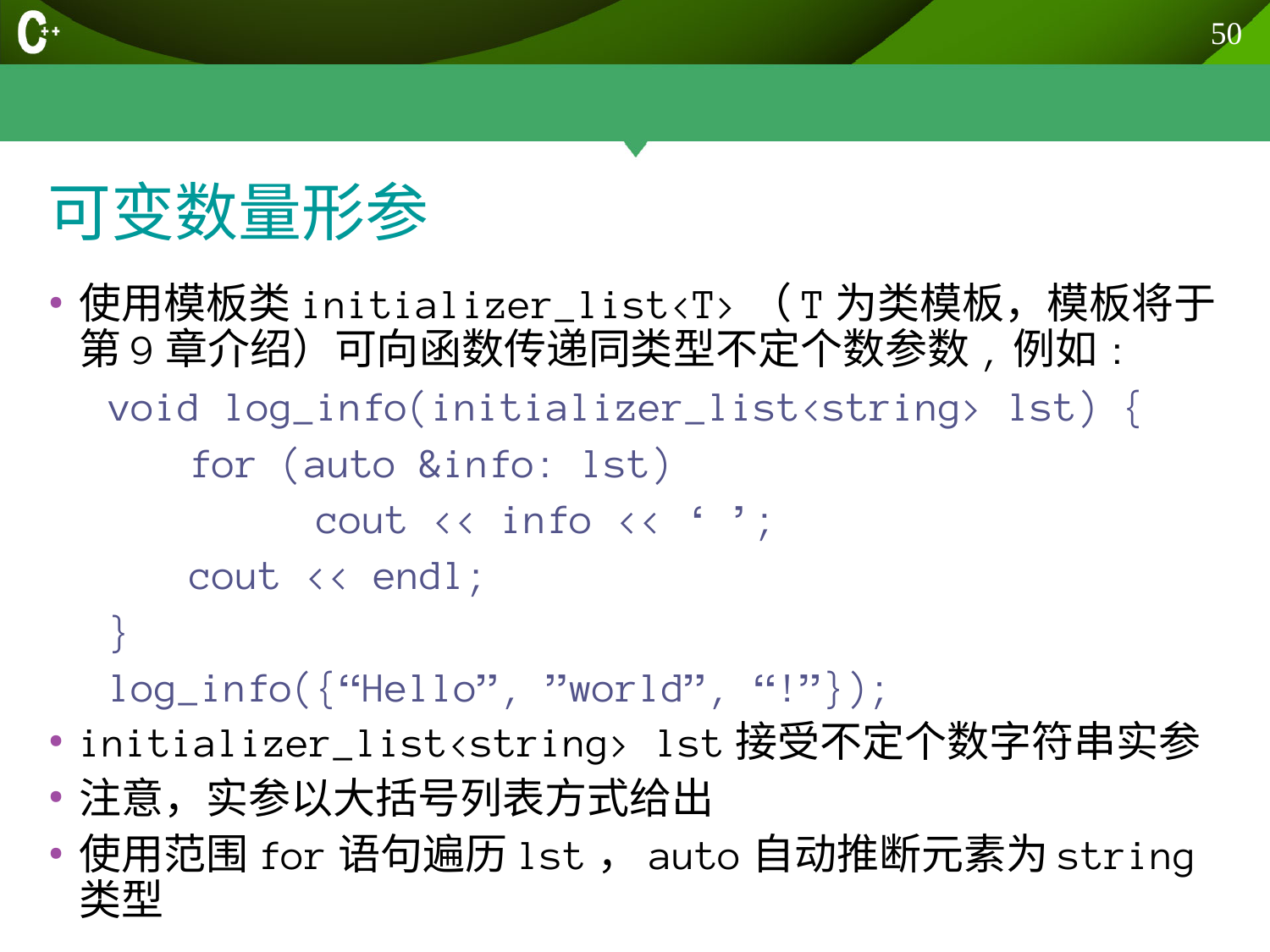

50
# 可变数量形参
使用模板类initializer_list<T>（T为类模板，模板将于第9章介绍）可向函数传递同类型不定个数参数,例如:
  void log_info(initializer_list<string> lst) {
	for (auto &info: lst)
		cout << info << ‘ ’;
	cout << endl;
  }
  log_info({“Hello”, ”world”, “!”});
initializer_list<string> lst接受不定个数字符串实参
注意，实参以大括号列表方式给出
使用范围for语句遍历lst，auto自动推断元素为string类型